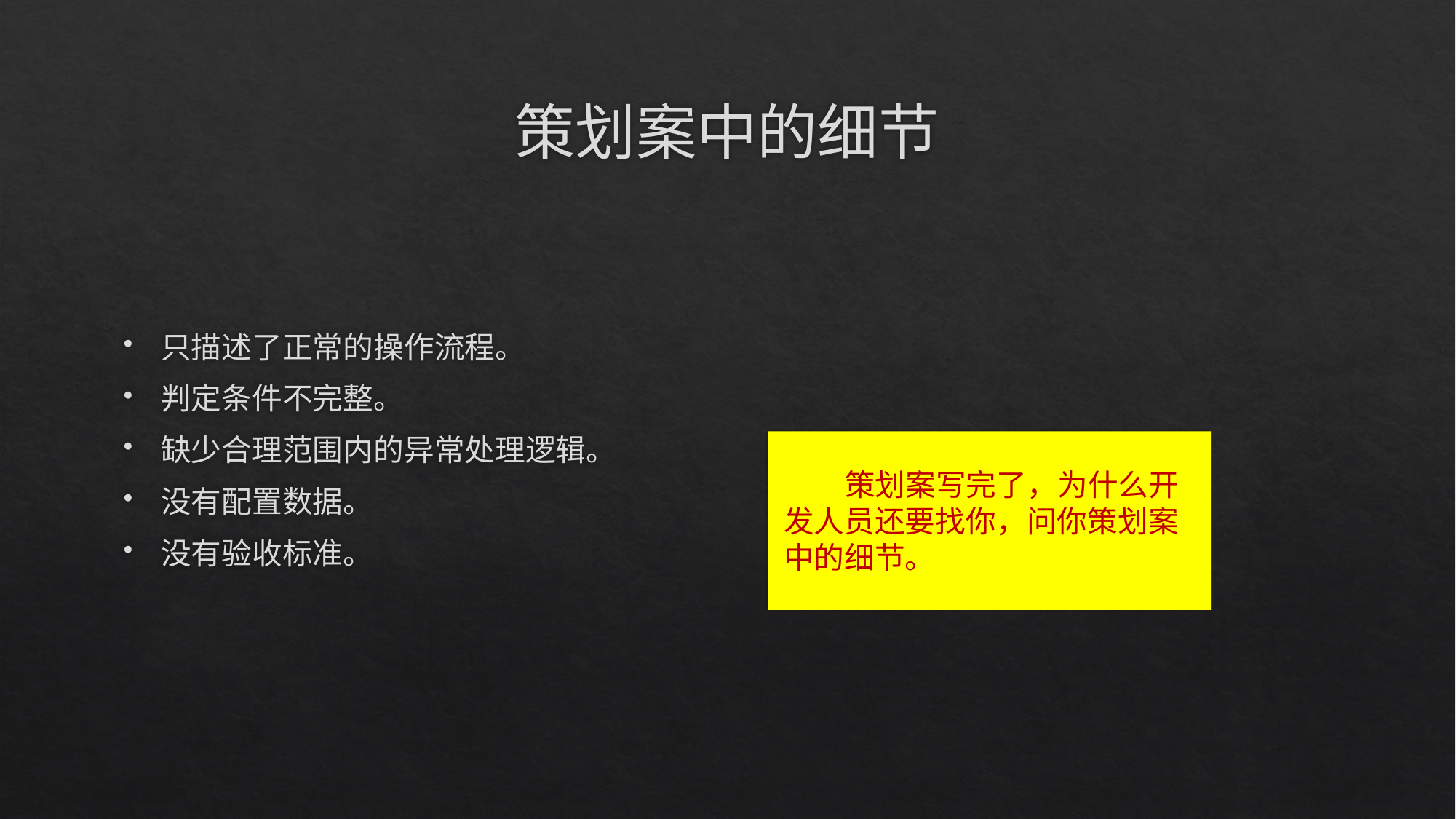

# 策划案中的细节
只描述了正常的操作流程。
判定条件不完整。
缺少合理范围内的异常处理逻辑。
没有配置数据。
没有验收标准。
        策划案写完了，为什么开发人员还要找你，问你策划案中的细节。